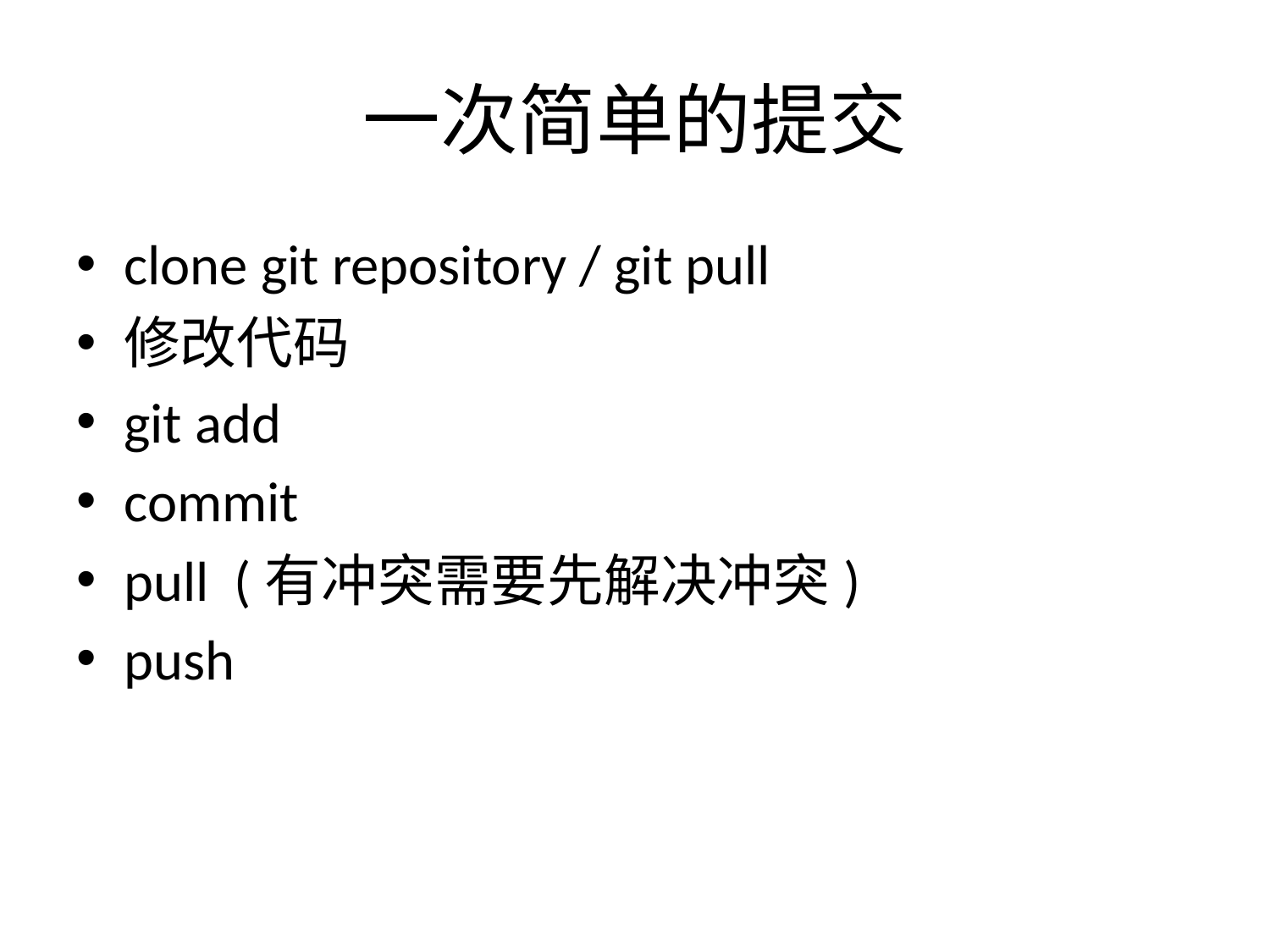

# 一次简单的提交
clone git repository / git pull
修改代码
git add
commit
pull  (有冲突需要先解决冲突)
push